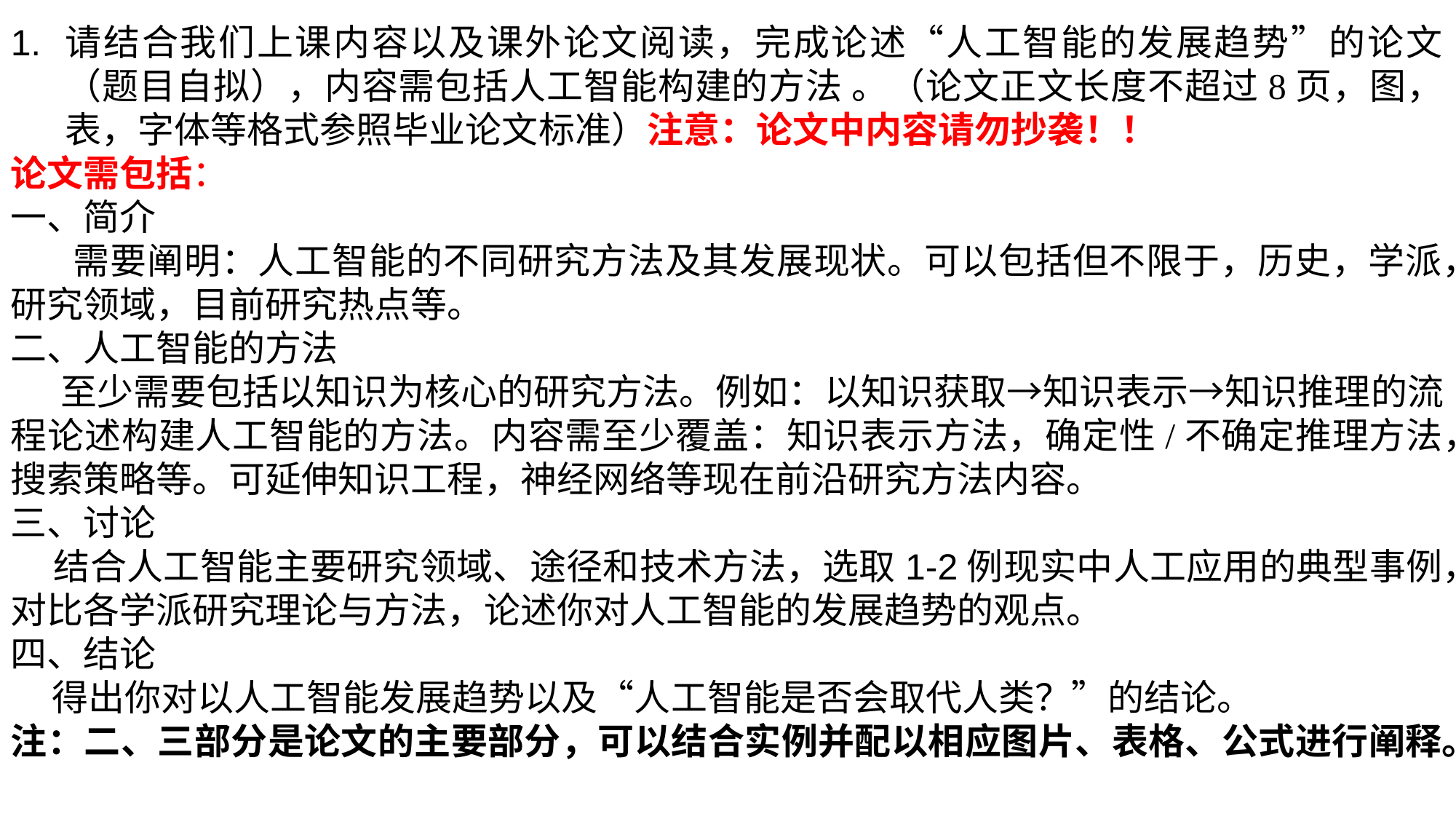

请结合我们上课内容以及课外论文阅读，完成论述“人工智能的发展趋势”的论文（题目自拟），内容需包括人工智能构建的方法 。（论文正文长度不超过8页，图，表，字体等格式参照毕业论文标准）注意：论文中内容请勿抄袭！！
论文需包括：
一、简介
      需要阐明：人工智能的不同研究方法及其发展现状。可以包括但不限于，历史，学派，研究领域，目前研究热点等。
二、人工智能的方法
     至少需要包括以知识为核心的研究方法。例如：以知识获取→知识表示→知识推理的流程论述构建人工智能的方法。内容需至少覆盖：知识表示方法，确定性/不确定推理方法，搜索策略等。可延伸知识工程，神经网络等现在前沿研究方法内容。
三、讨论
    结合人工智能主要研究领域、途径和技术方法，选取1-2例现实中人工应用的典型事例，对比各学派研究理论与方法，论述你对人工智能的发展趋势的观点。
四、结论
    得出你对以人工智能发展趋势以及“人工智能是否会取代人类？”的结论。
注：二、三部分是论文的主要部分，可以结合实例并配以相应图片、表格、公式进行阐释。